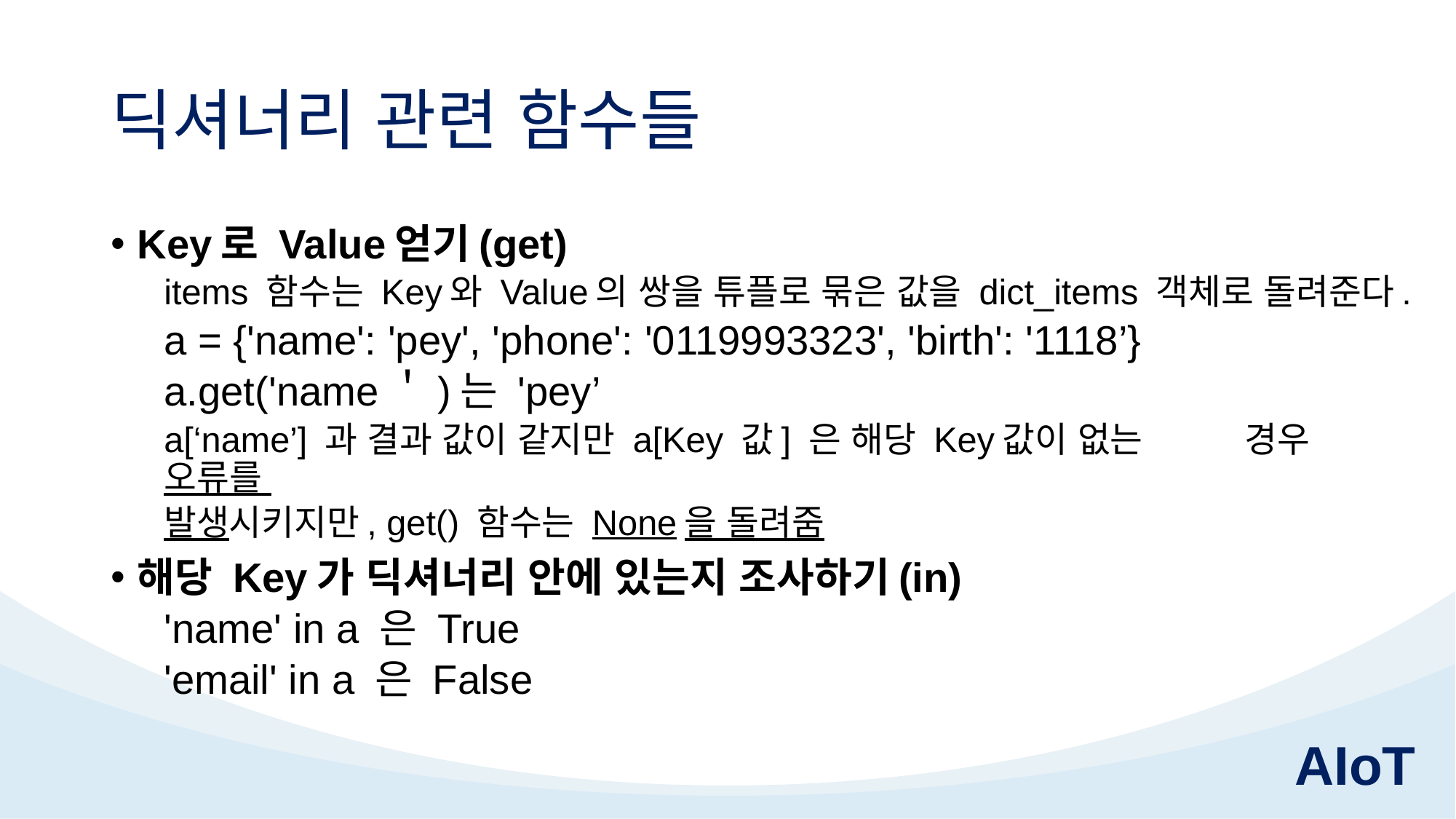

# 딕셔너리 관련 함수들
Key로 Value얻기(get)
items 함수는 Key와 Value의 쌍을 튜플로 묶은 값을 dict_items 객체로 돌려준다.
	a = {'name': 'pey', 'phone': '0119993323', 'birth': '1118’}
	a.get('name＇)는 'pey’
a[‘name’] 과 결과 값이 같지만 a[Key 값] 은 해당 Key값이 없는 	경우 오류를
발생시키지만, get() 함수는 None을 돌려줌
해당 Key가 딕셔너리 안에 있는지 조사하기(in)
	'name' in a 은 True
	'email' in a 은 False